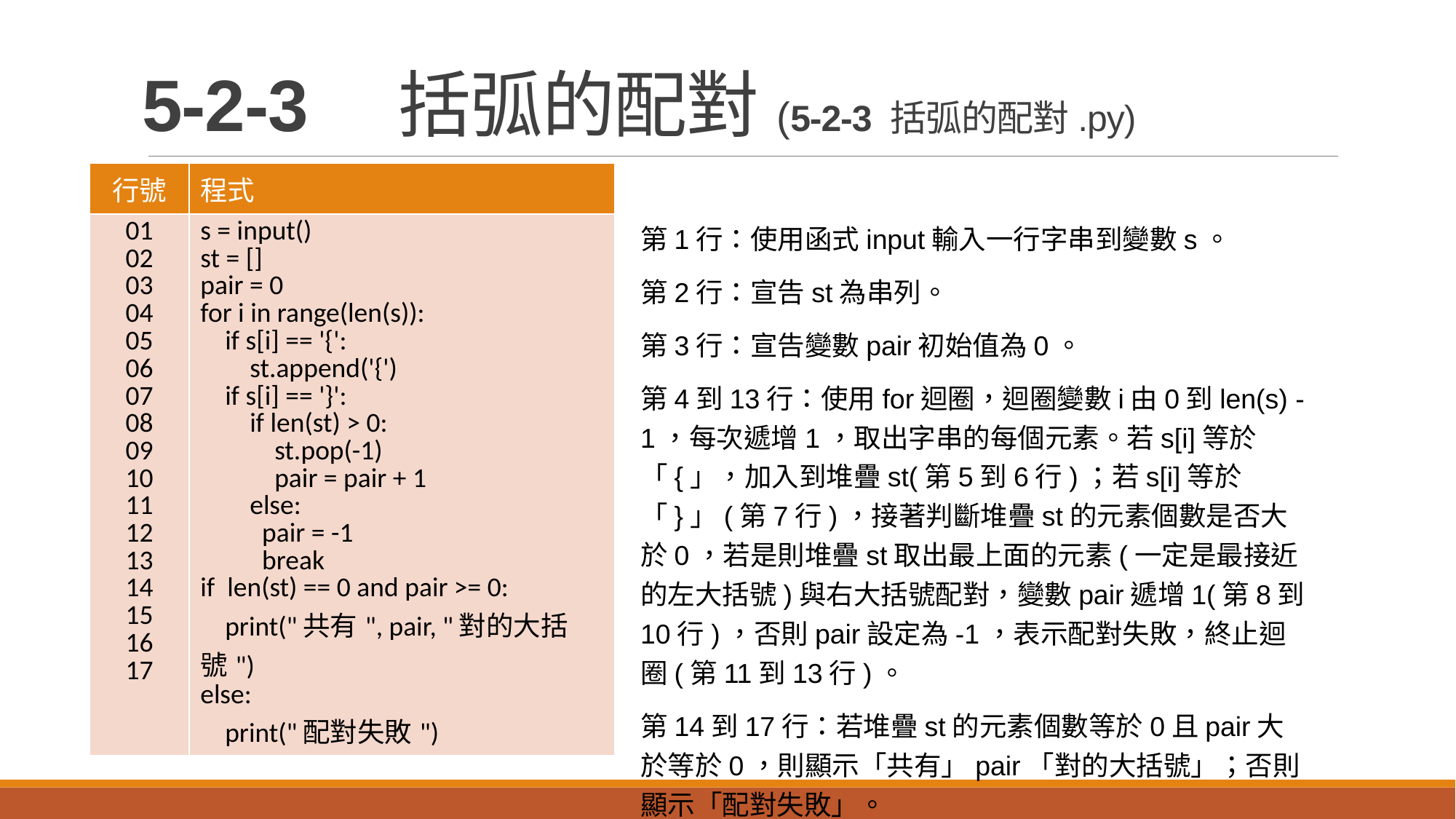

# 5-2-3　括弧的配對(5-2-3 括弧的配對.py)
| 行號 | 程式 |
| --- | --- |
| 01 02 03 04 05 06 07 08 09 10 11 12 13 14 15 16 17 | s = input() st = [] pair = 0 for i in range(len(s)): if s[i] == '{': st.append('{') if s[i] == '}': if len(st) > 0: st.pop(-1) pair = pair + 1 else: pair = -1 break if len(st) == 0 and pair >= 0: print("共有", pair, "對的大括號") else: print("配對失敗") |
第1行：使用函式input輸入一行字串到變數s。
第2行：宣告st為串列。
第3行：宣告變數pair初始值為0。
第4到13行：使用for迴圈，迴圈變數i由0到len(s) -1，每次遞增1，取出字串的每個元素。若s[i]等於「{」，加入到堆疊st(第5到6行)；若s[i]等於「}」(第7行)，接著判斷堆疊st的元素個數是否大於0，若是則堆疊st取出最上面的元素(一定是最接近的左大括號)與右大括號配對，變數pair遞增1(第8到10行)，否則pair設定為-1，表示配對失敗，終止迴圈(第11到13行)。
第14到17行：若堆疊st的元素個數等於0且pair大於等於0，則顯示「共有」pair「對的大括號」；否則顯示「配對失敗」。